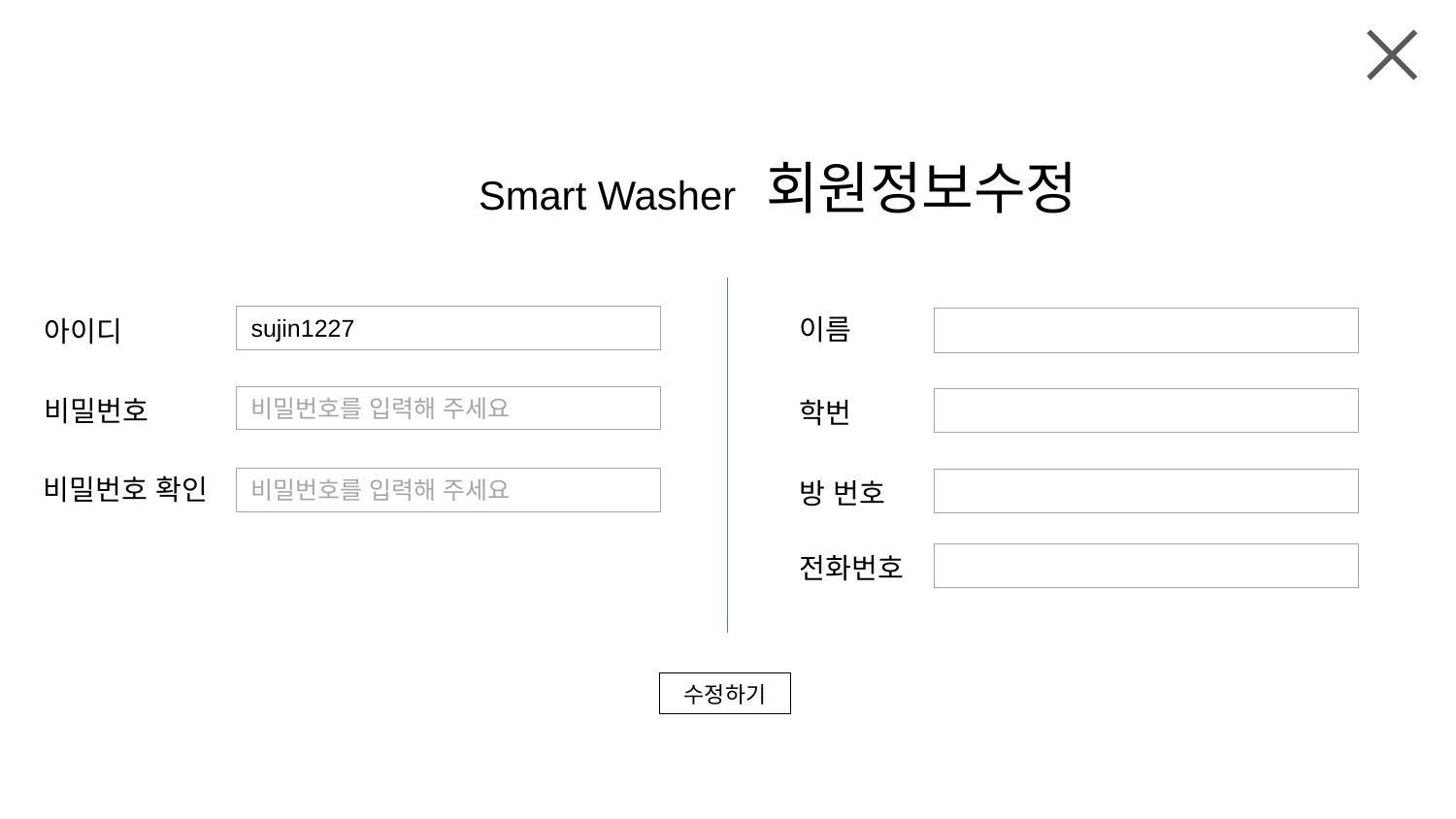

회원정보수정
Smart Washer
이름
아이디
sujin1227

비밀번호
비밀번호를 입력해 주세요
학번

비밀번호 확인
비밀번호를 입력해 주세요
방 번호

전화번호

수정하기